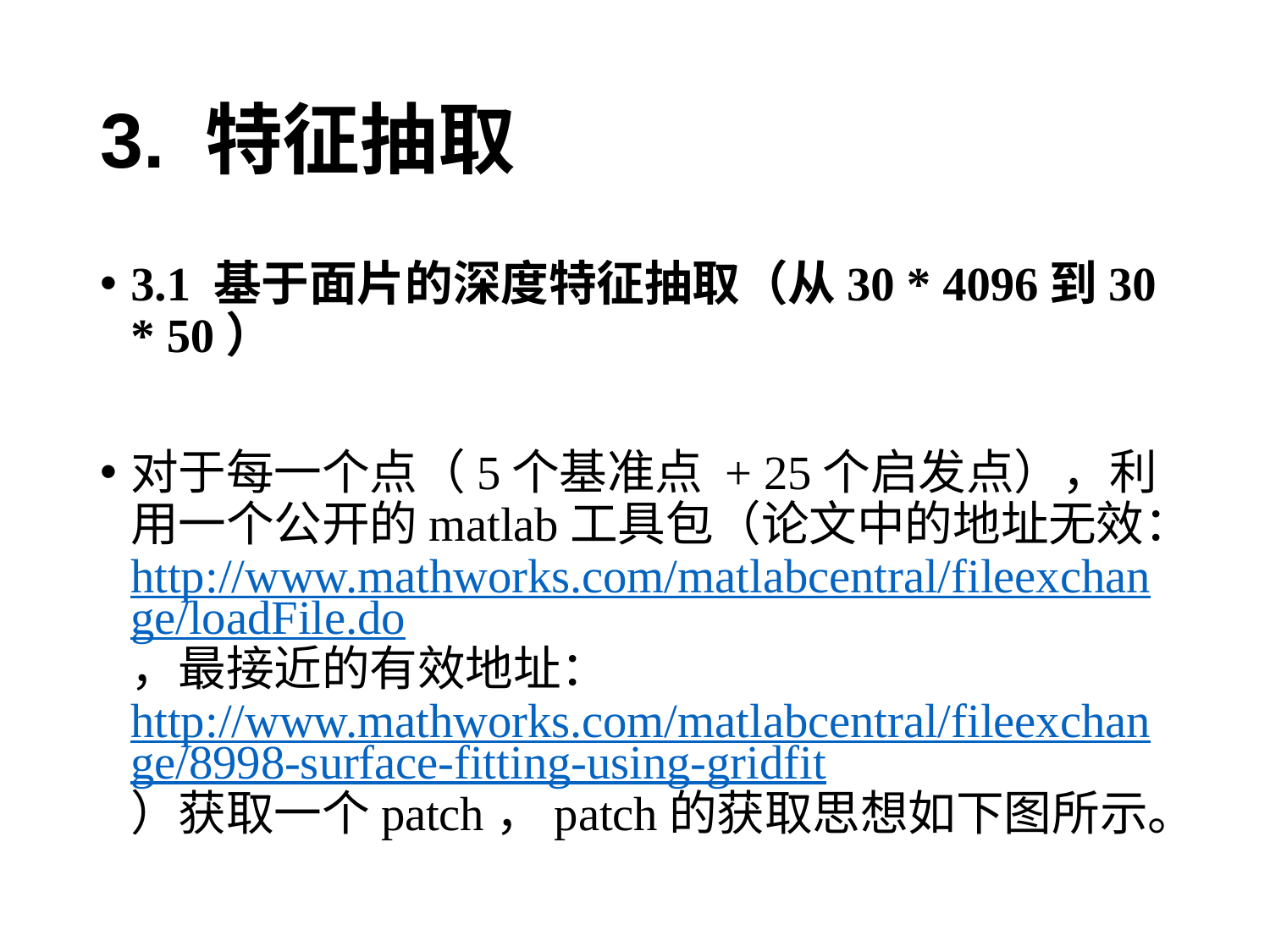

# 3. 特征抽取
3.1 基于面片的深度特征抽取（从30 * 4096到30 * 50）

对于每一个点（5个基准点 + 25个启发点），利用一个公开的matlab工具包（论文中的地址无效：http://www.mathworks.com/matlabcentral/fileexchange/loadFile.do，最接近的有效地址：http://www.mathworks.com/matlabcentral/fileexchange/8998-surface-fitting-using-gridfit）获取一个patch，patch的获取思想如下图所示。